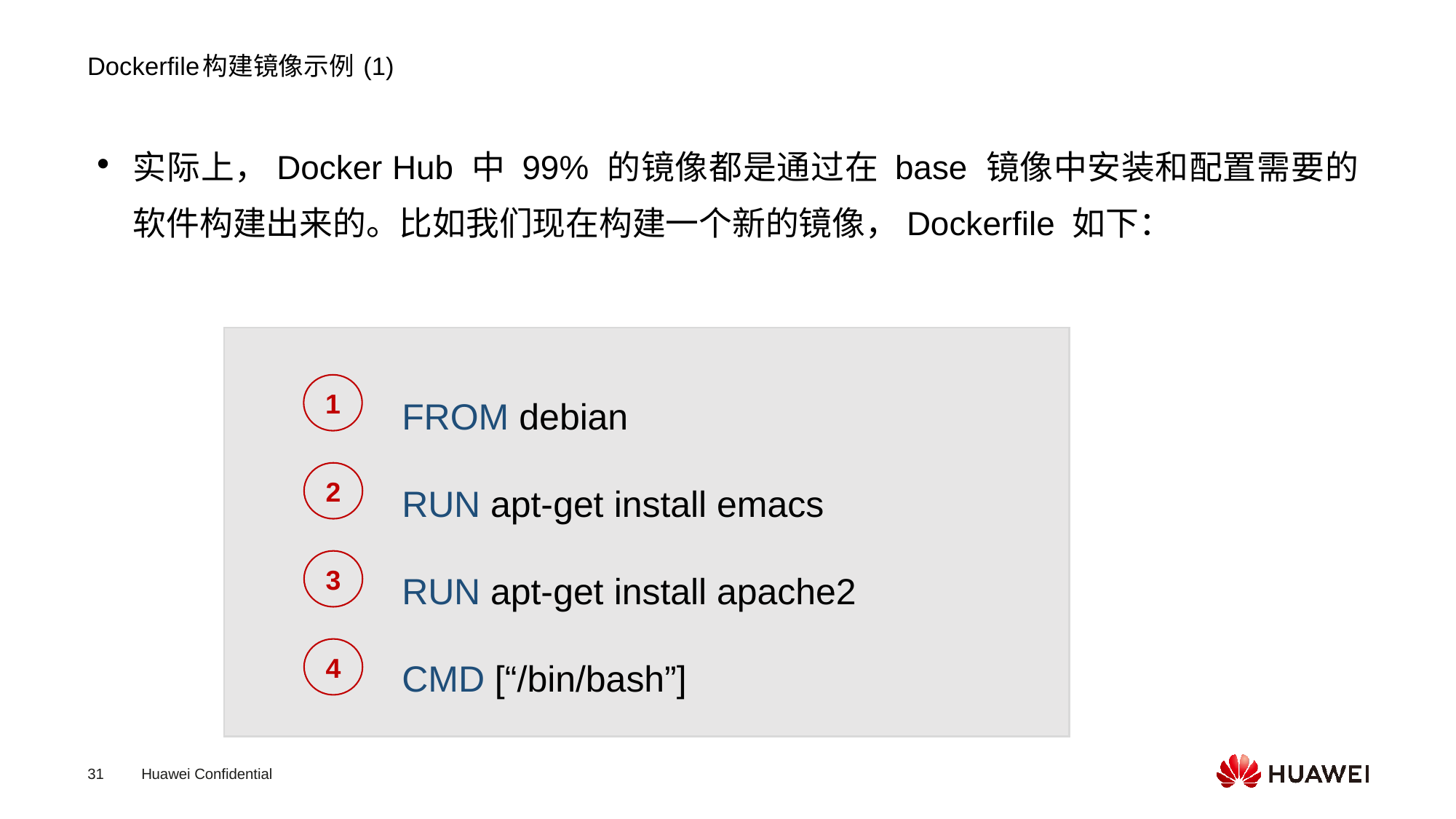

# Dockerfile构建镜像示例 (1)
实际上，Docker Hub 中 99% 的镜像都是通过在 base 镜像中安装和配置需要的软件构建出来的。比如我们现在构建一个新的镜像，Dockerfile 如下：

FROM debian
RUN apt-get install emacs
RUN apt-get install apache2
CMD [“/bin/bash”]
1
2
3
4